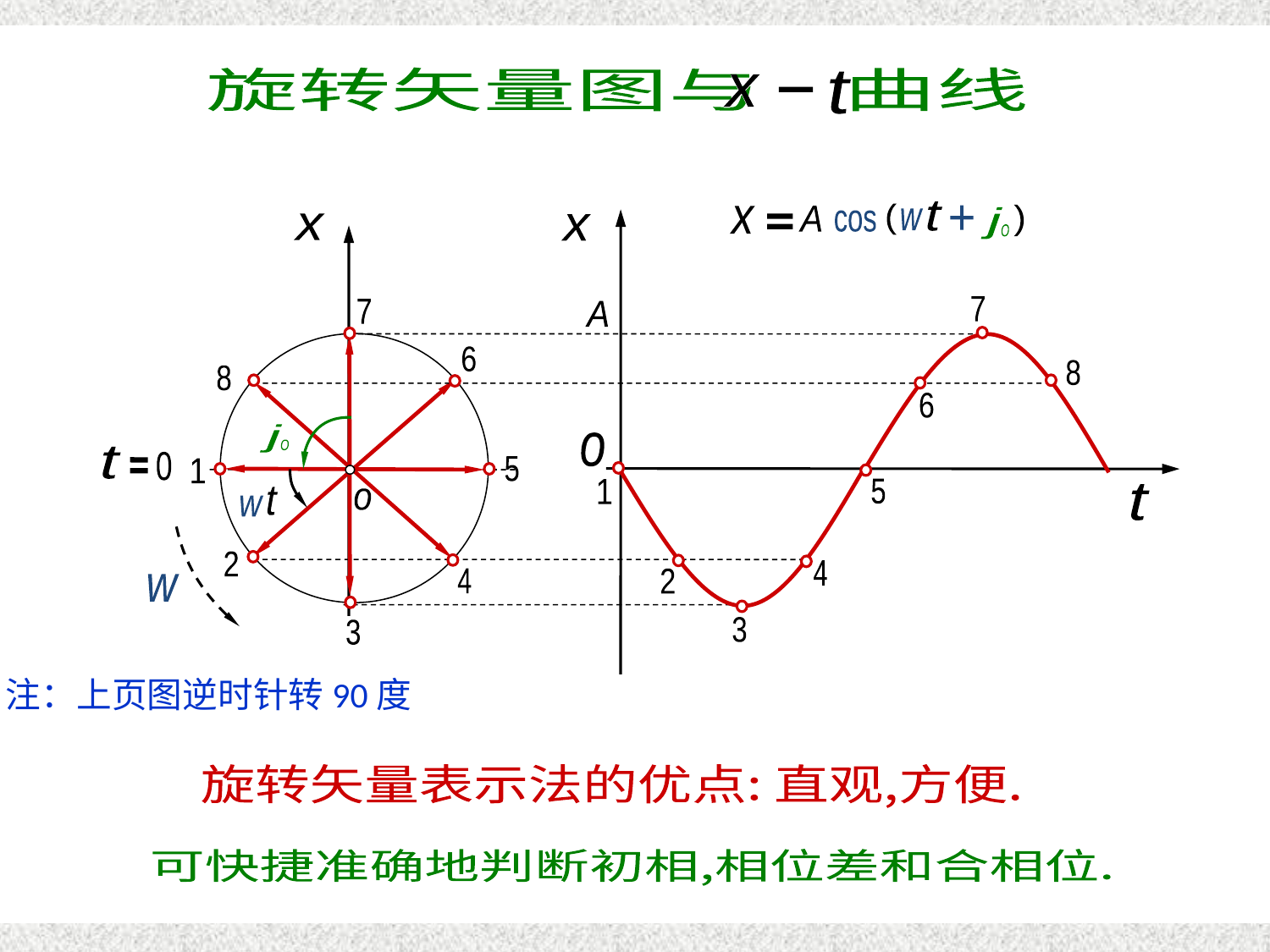

位移-时间曲线
旋转矢量图与    曲线
t
x
x

t
(
)
+
A
x
x
ϕ
O
ω

cos
x
x

7
7
A

6
8
8

6

ϕ
O
o
t
0

5
1

5
1
t
t

o
ω
2

4
4
2
ω

3
3
注：上页图逆时针转90度
旋转矢量表示法的优点: 直观,方便.
可快捷准确地判断初相,相位差和合相位.